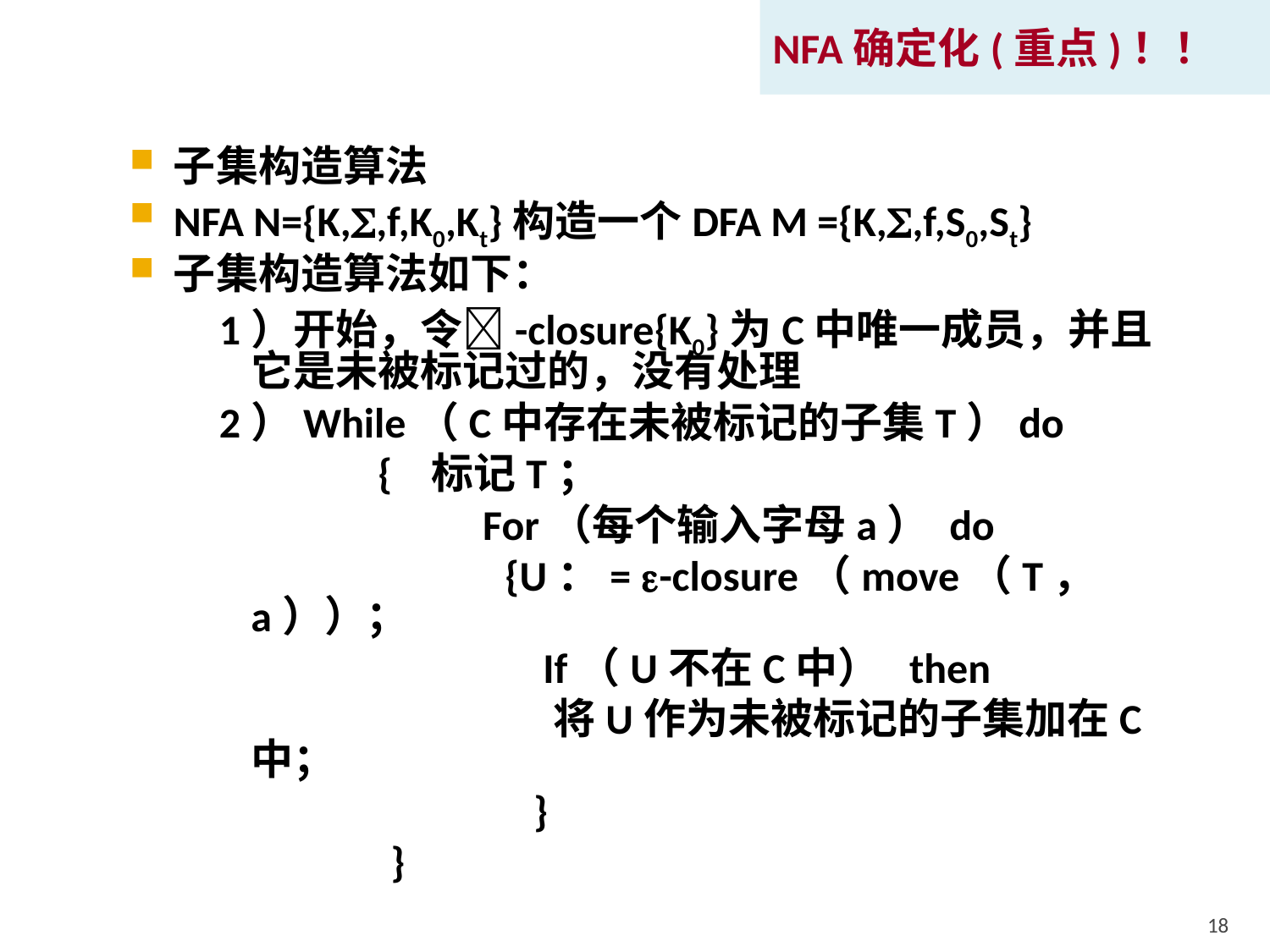

NFA确定化(重点)！！
子集构造算法
NFA N={K,Σ,f,K0,Kt}构造一个DFA M ={K,Σ,f,S0,St}
子集构造算法如下：
1）开始，令ε-closure{K0}为C中唯一成员，并且它是未被标记过的，没有处理
2）While（C中存在未被标记的子集T）do
		{   标记T；
		           For（每个输入字母a） do
			{U：= ε-closure（move（T，a））；
			    If（U不在C中）  then
			    将U作为未被标记的子集加在C中；
                                 }
                  }

18